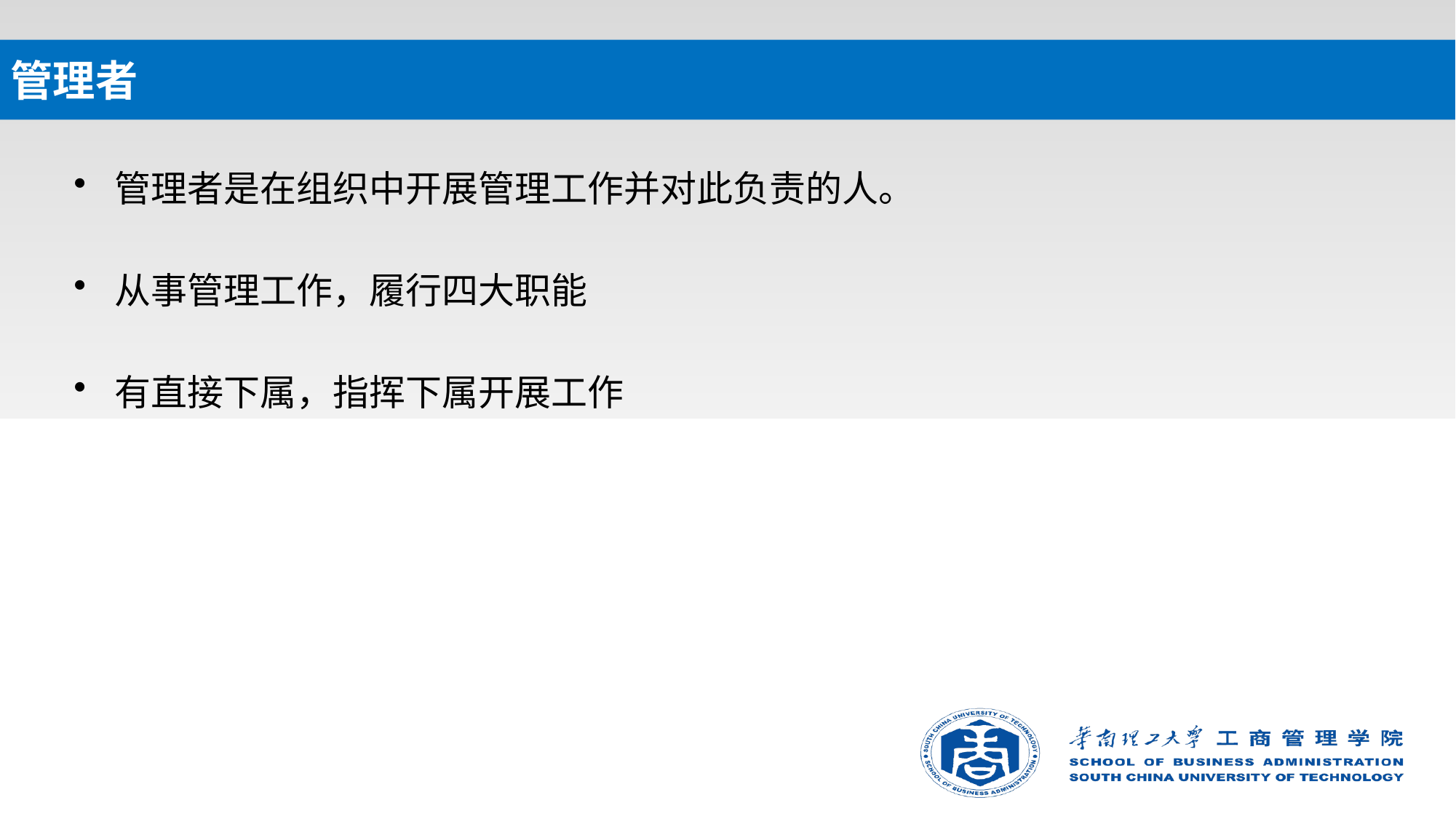

# 管理者
管理者是在组织中开展管理工作并对此负责的人。

从事管理工作，履行四大职能

有直接下属，指挥下属开展工作